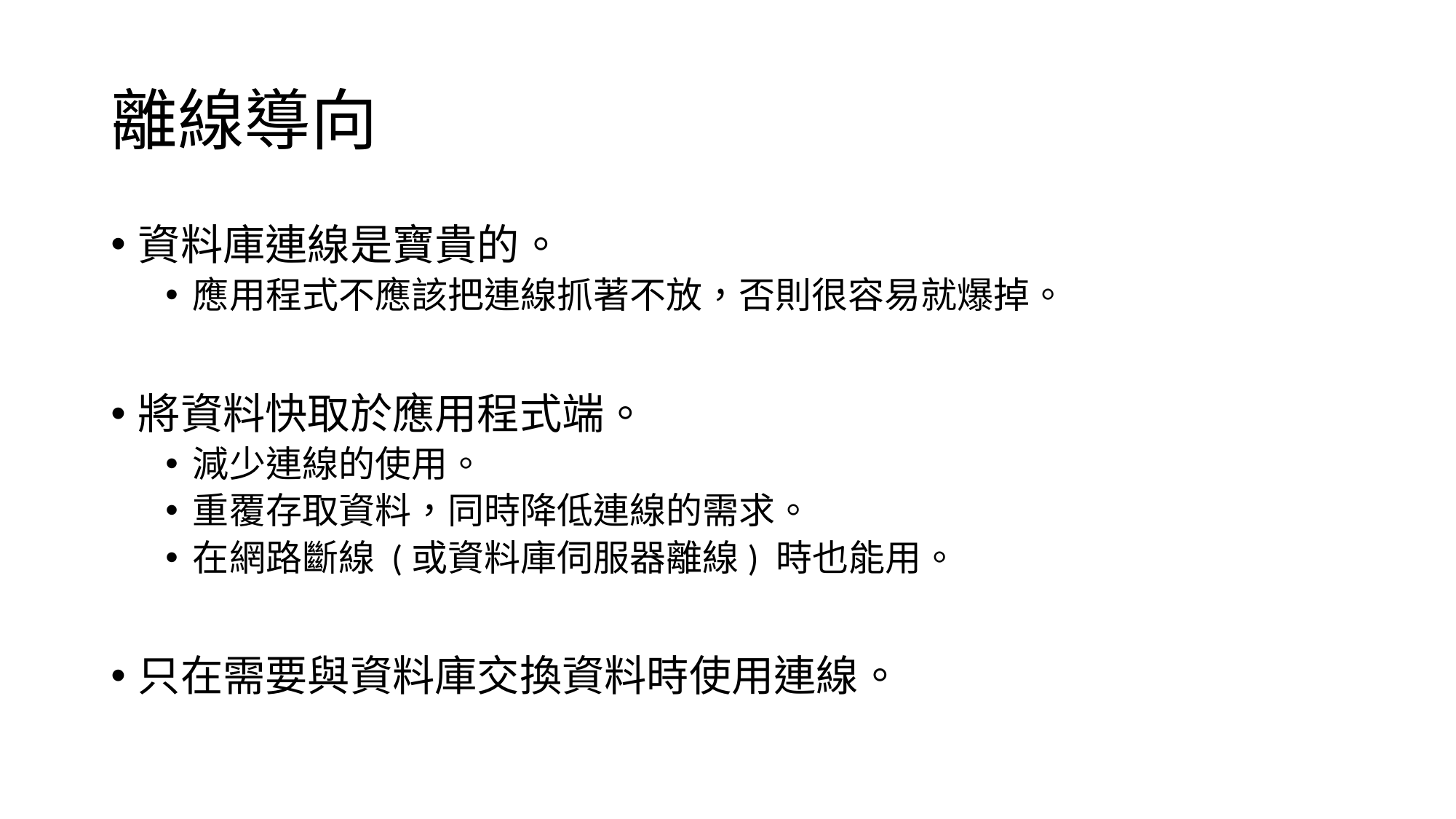

# 離線導向
資料庫連線是寶貴的。
應用程式不應該把連線抓著不放，否則很容易就爆掉。

將資料快取於應用程式端。
減少連線的使用。
重覆存取資料，同時降低連線的需求。
在網路斷線 (或資料庫伺服器離線) 時也能用。

只在需要與資料庫交換資料時使用連線。